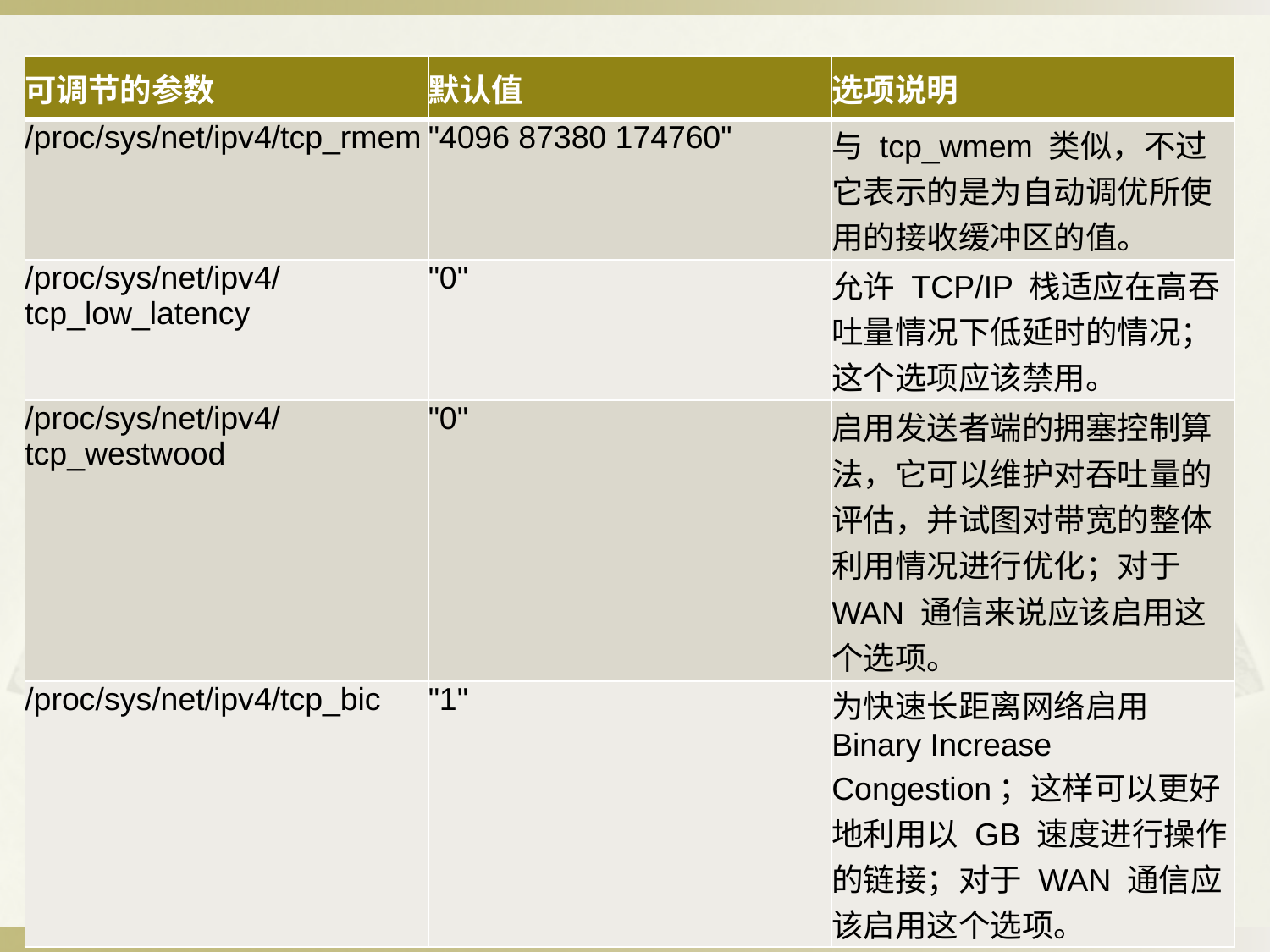

| 可调节的参数 | 默认值 | 选项说明 |
| --- | --- | --- |
| /proc/sys/net/ipv4/tcp\_rmem | "4096 87380 174760" | 与 tcp\_wmem 类似，不过它表示的是为自动调优所使用的接收缓冲区的值。 |
| /proc/sys/net/ipv4/tcp\_low\_latency | "0" | 允许 TCP/IP 栈适应在高吞吐量情况下低延时的情况；这个选项应该禁用。 |
| /proc/sys/net/ipv4/tcp\_westwood | "0" | 启用发送者端的拥塞控制算法，它可以维护对吞吐量的评估，并试图对带宽的整体利用情况进行优化；对于 WAN 通信来说应该启用这个选项。 |
| /proc/sys/net/ipv4/tcp\_bic | "1" | 为快速长距离网络启用 Binary Increase Congestion；这样可以更好地利用以 GB 速度进行操作的链接；对于 WAN 通信应该启用这个选项。 |